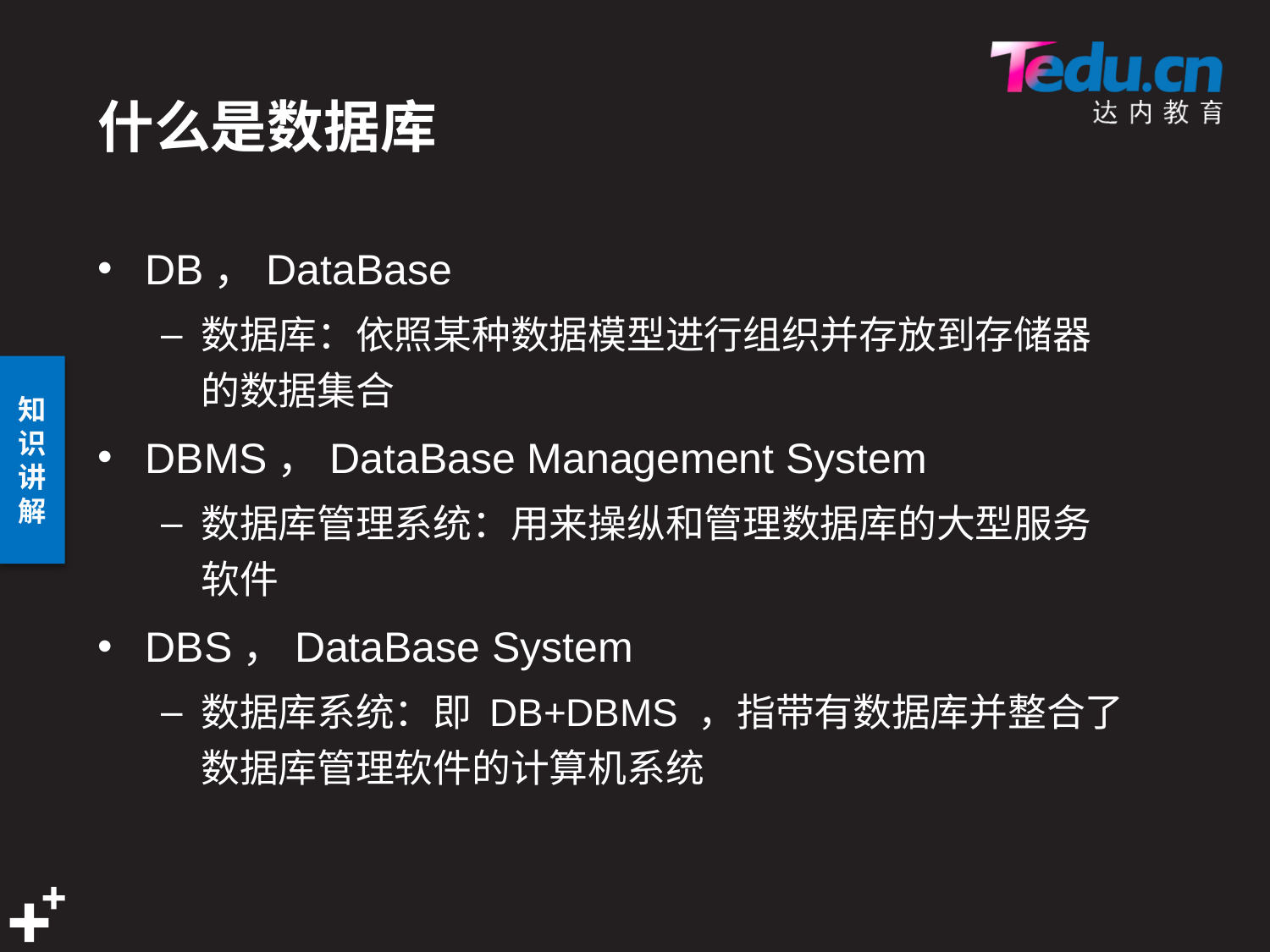

# 什么是数据库
DB，DataBase
数据库：依照某种数据模型进行组织并存放到存储器的数据集合
DBMS，DataBase Management System
数据库管理系统：用来操纵和管理数据库的大型服务软件
DBS，DataBase System
数据库系统：即 DB+DBMS ，指带有数据库并整合了数据库管理软件的计算机系统